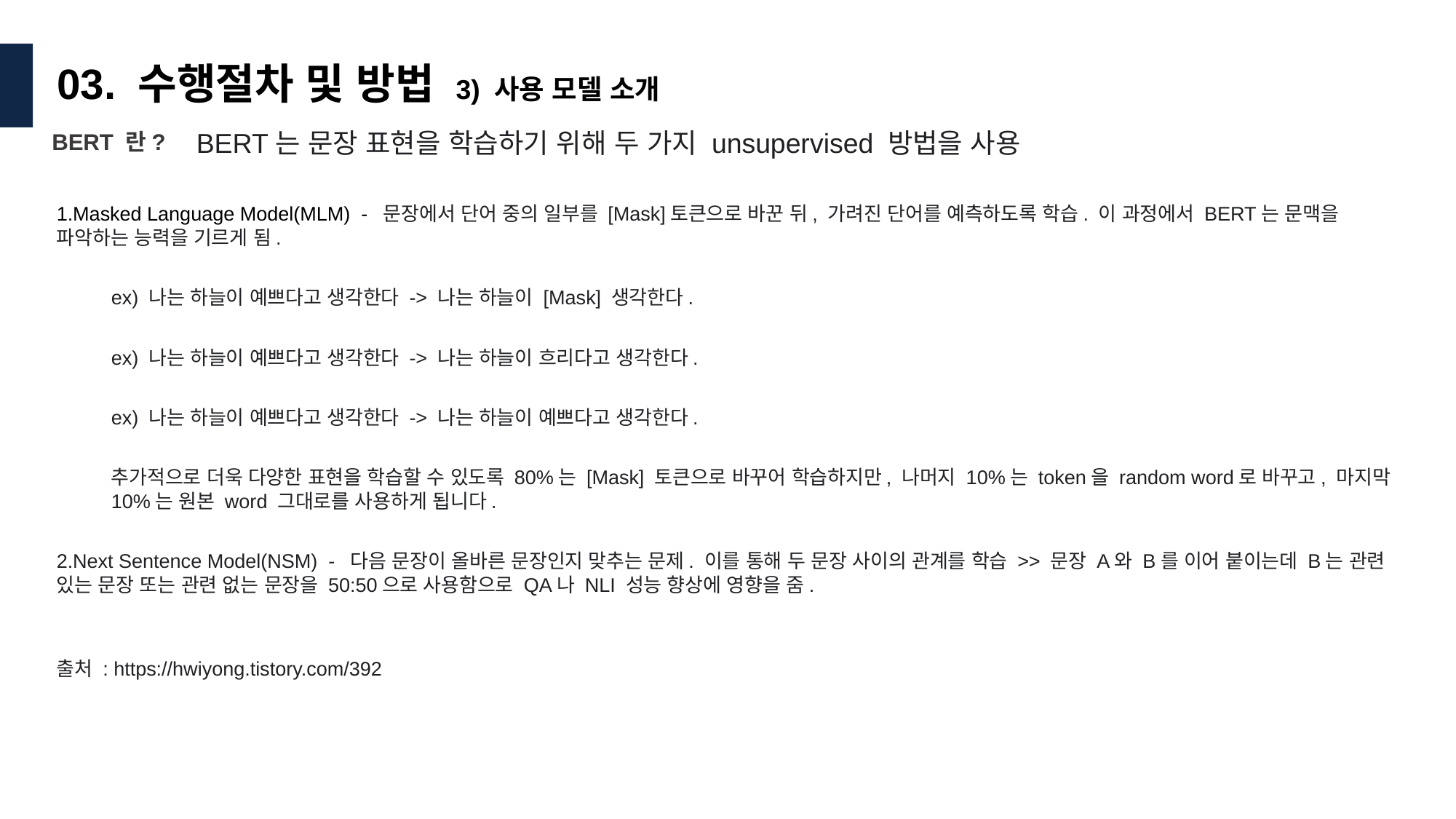

03. 수행절차 및 방법 3) 사용 모델 소개
BERT는 문장 표현을 학습하기 위해 두 가지 unsupervised 방법을 사용

BERT 란?
Masked Language Model(MLM)  -  문장에서 단어 중의 일부를 [Mask]토큰으로 바꾼 뒤, 가려진 단어를 예측하도록 학습. 이 과정에서 BERT는 문맥을 파악하는 능력을 기르게 됨.
ex) 나는 하늘이 예쁘다고 생각한다 -> 나는 하늘이 [Mask] 생각한다.
ex) 나는 하늘이 예쁘다고 생각한다 -> 나는 하늘이 흐리다고 생각한다.
ex) 나는 하늘이 예쁘다고 생각한다 -> 나는 하늘이 예쁘다고 생각한다.
추가적으로 더욱 다양한 표현을 학습할 수 있도록 80%는 [Mask] 토큰으로 바꾸어 학습하지만, 나머지 10%는 token을 random word로 바꾸고, 마지막 10%는 원본 word 그대로를 사용하게 됩니다.
Next Sentence Model(NSM)  -  다음 문장이 올바른 문장인지 맞추는 문제. 이를 통해 두 문장 사이의 관계를 학습 >> 문장 A와 B를 이어 붙이는데 B는 관련 있는 문장 또는 관련 없는 문장을 50:50으로 사용함으로 QA나 NLI 성능 향상에 영향을 줌.
출처 : https://hwiyong.tistory.com/392